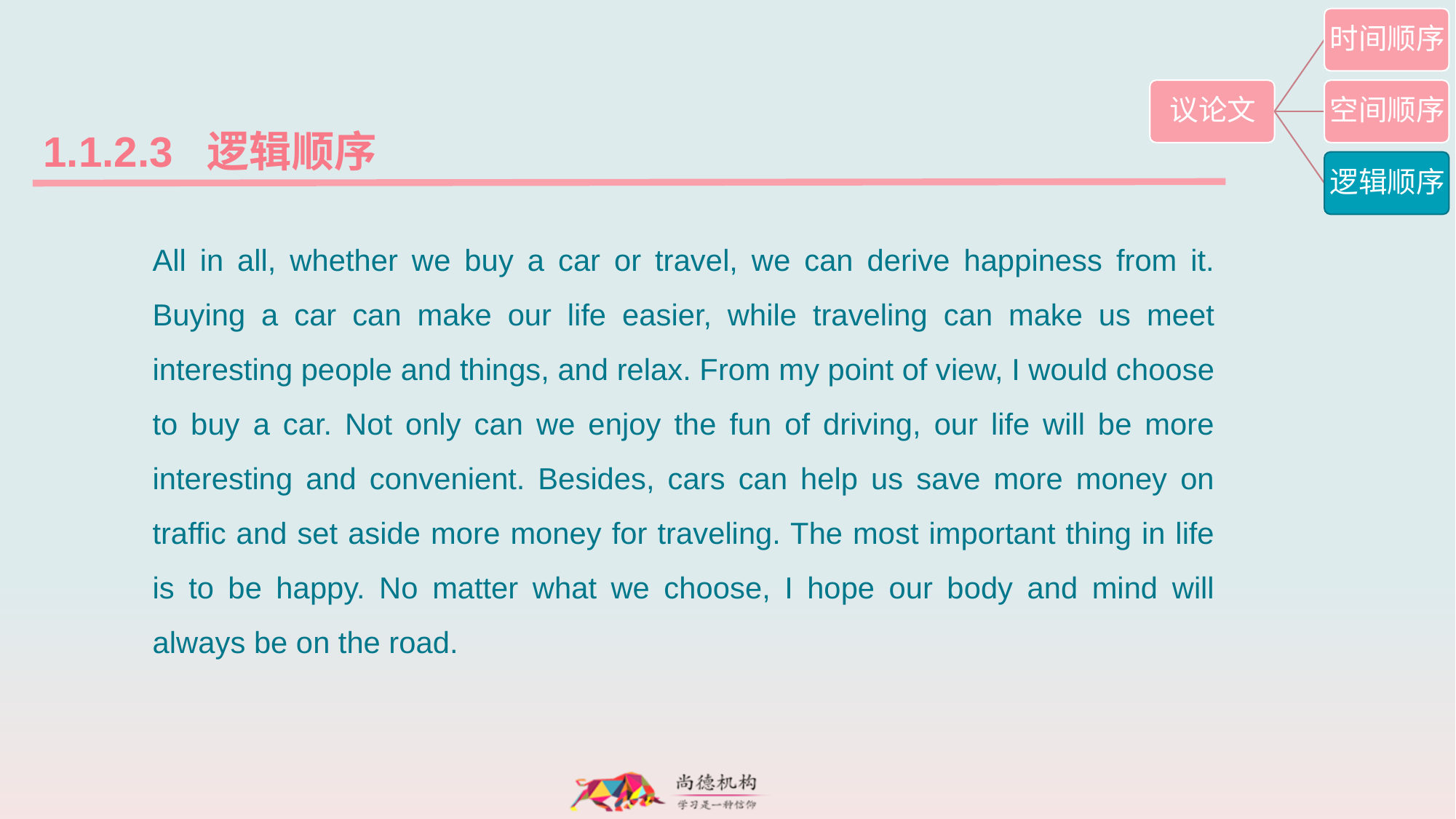

议论文

时间顺序

空间顺序

逻辑顺序
1.1.2.3  逻辑顺序
All in all, whether we buy a car or travel, we can derive happiness from it. Buying a car can make our life easier, while traveling can make us meet interesting people and things, and relax. From my point of view, I would choose to buy a car. Not only can we enjoy the fun of driving, our life will be more interesting and convenient. Besides, cars can help us save more money on traffic and set aside more money for traveling. The most important thing in life is to be happy. No matter what we choose, I hope our body and mind will always be on the road.